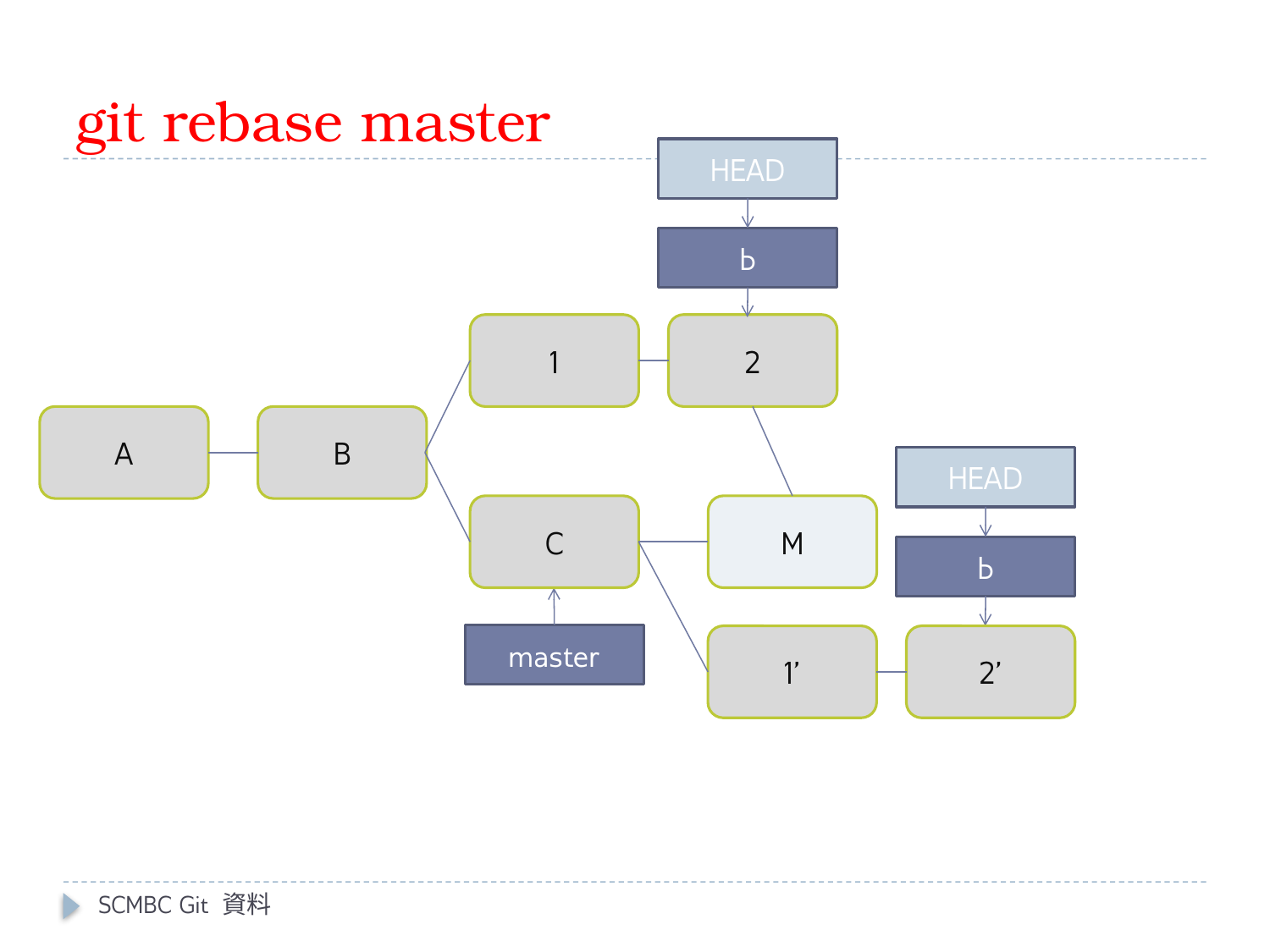

# git rebase master
HEAD
b
1
2
A
B
HEAD
C
M
b
master
1’
2’
SCMBC Git 資料